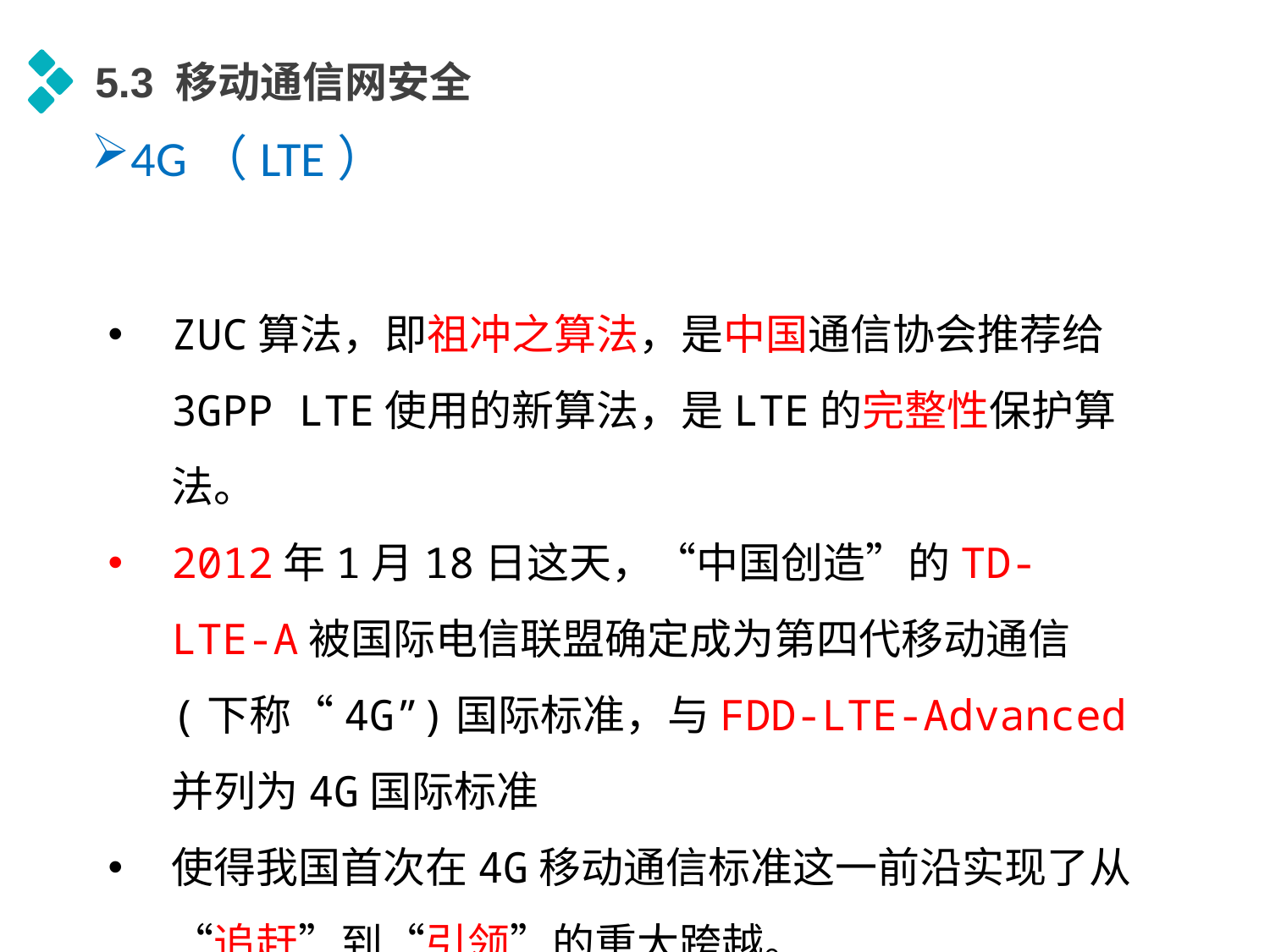

5.3 移动通信网安全

4G（LTE）
ZUC算法，即祖冲之算法，是中国通信协会推荐给3GPP LTE使用的新算法，是LTE的完整性保护算法。
2012年1月18日这天，“中国创造”的TD-LTE-A被国际电信联盟确定成为第四代移动通信(下称“4G”)国际标准，与FDD-LTE-Advanced并列为4G国际标准
使得我国首次在4G移动通信标准这一前沿实现了从“追赶”到“引领”的重大跨越。